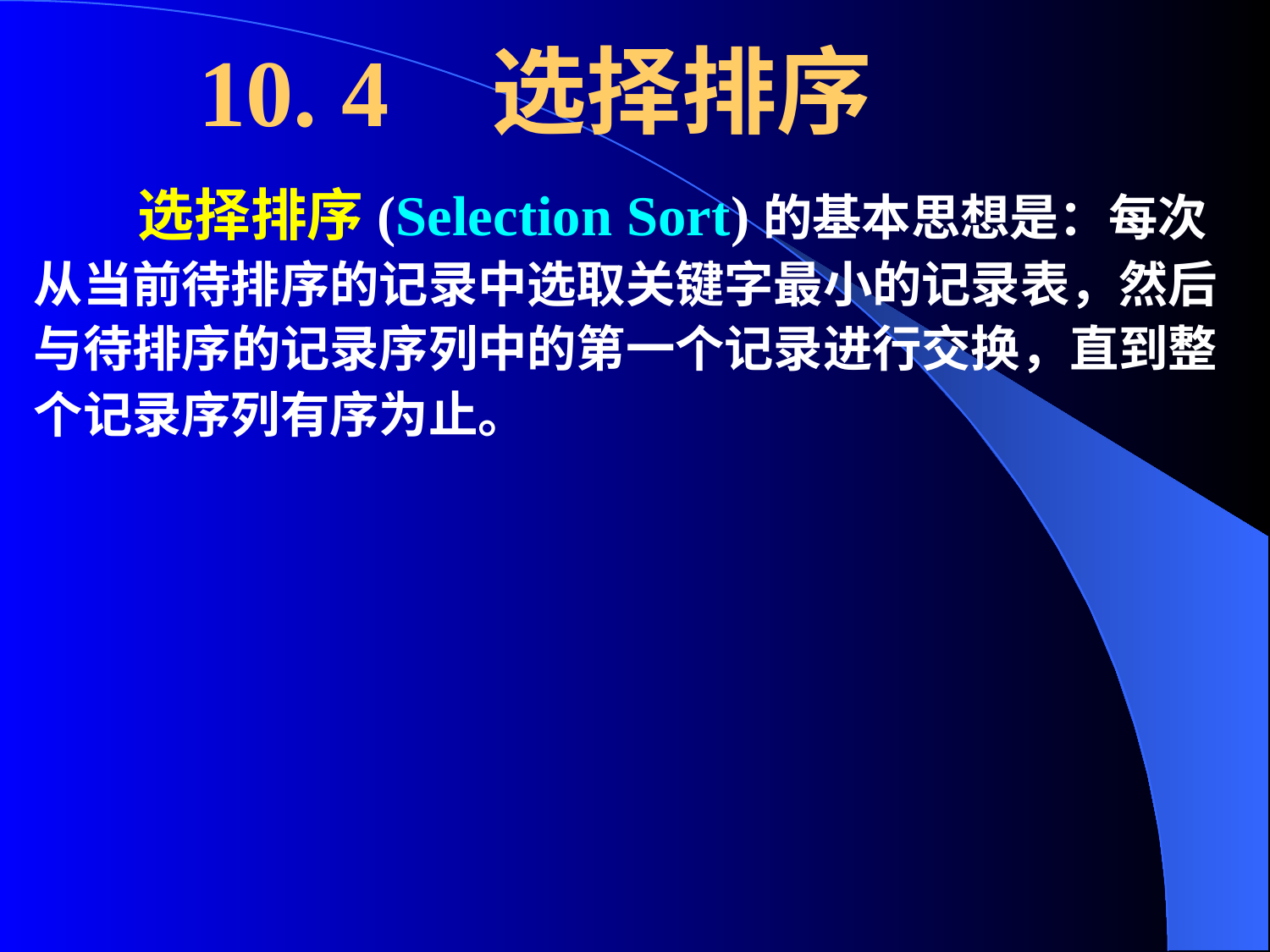

# 10. 4   选择排序
       选择排序(Selection Sort)的基本思想是：每次从当前待排序的记录中选取关键字最小的记录表，然后与待排序的记录序列中的第一个记录进行交换，直到整个记录序列有序为止。